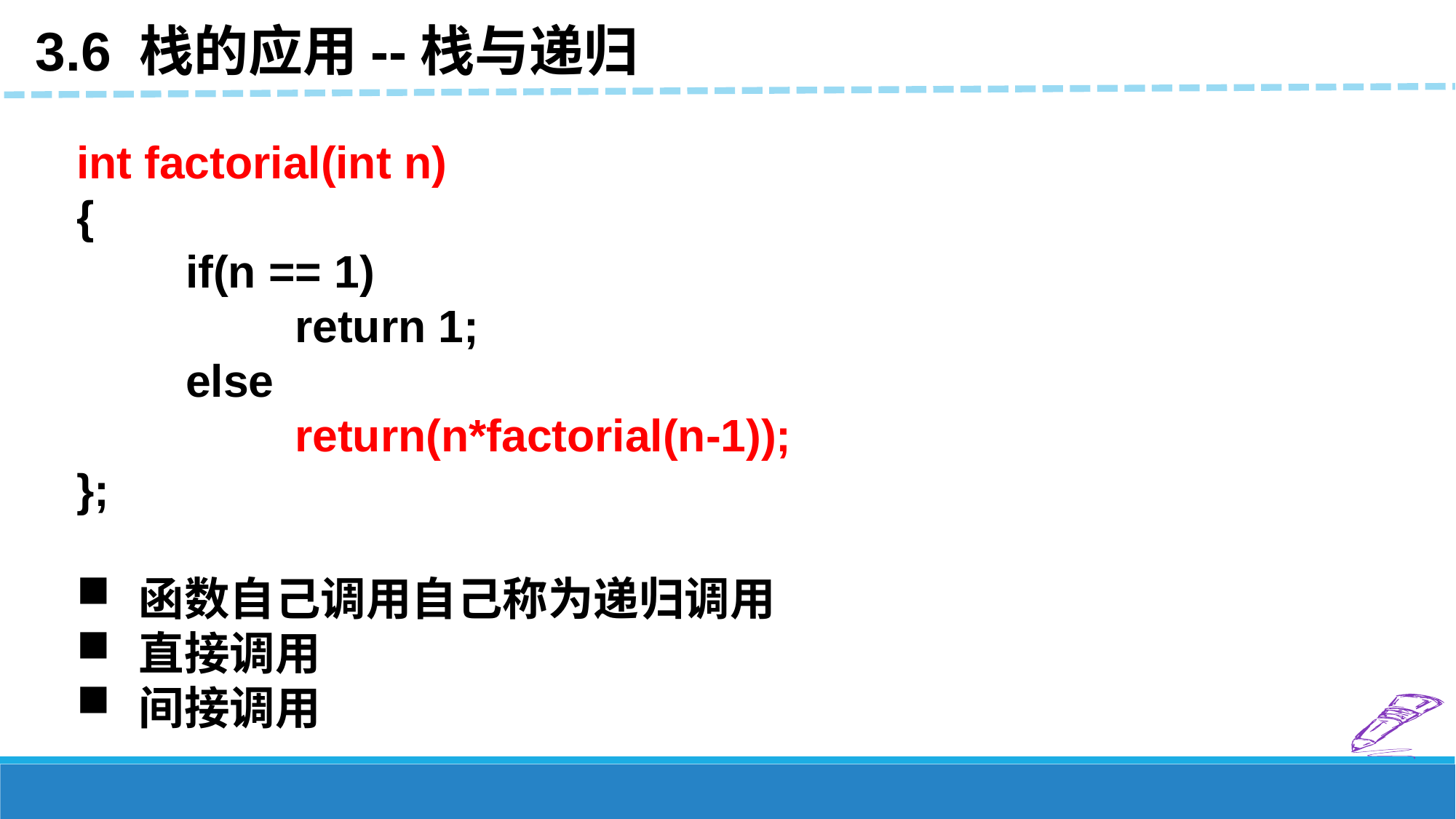

3.6 栈的应用--栈与递归
int factorial(int n)
{
	if(n == 1)
		return 1;
	else
		return(n*factorial(n-1));
};

 函数自己调用自己称为递归调用
 直接调用
 间接调用